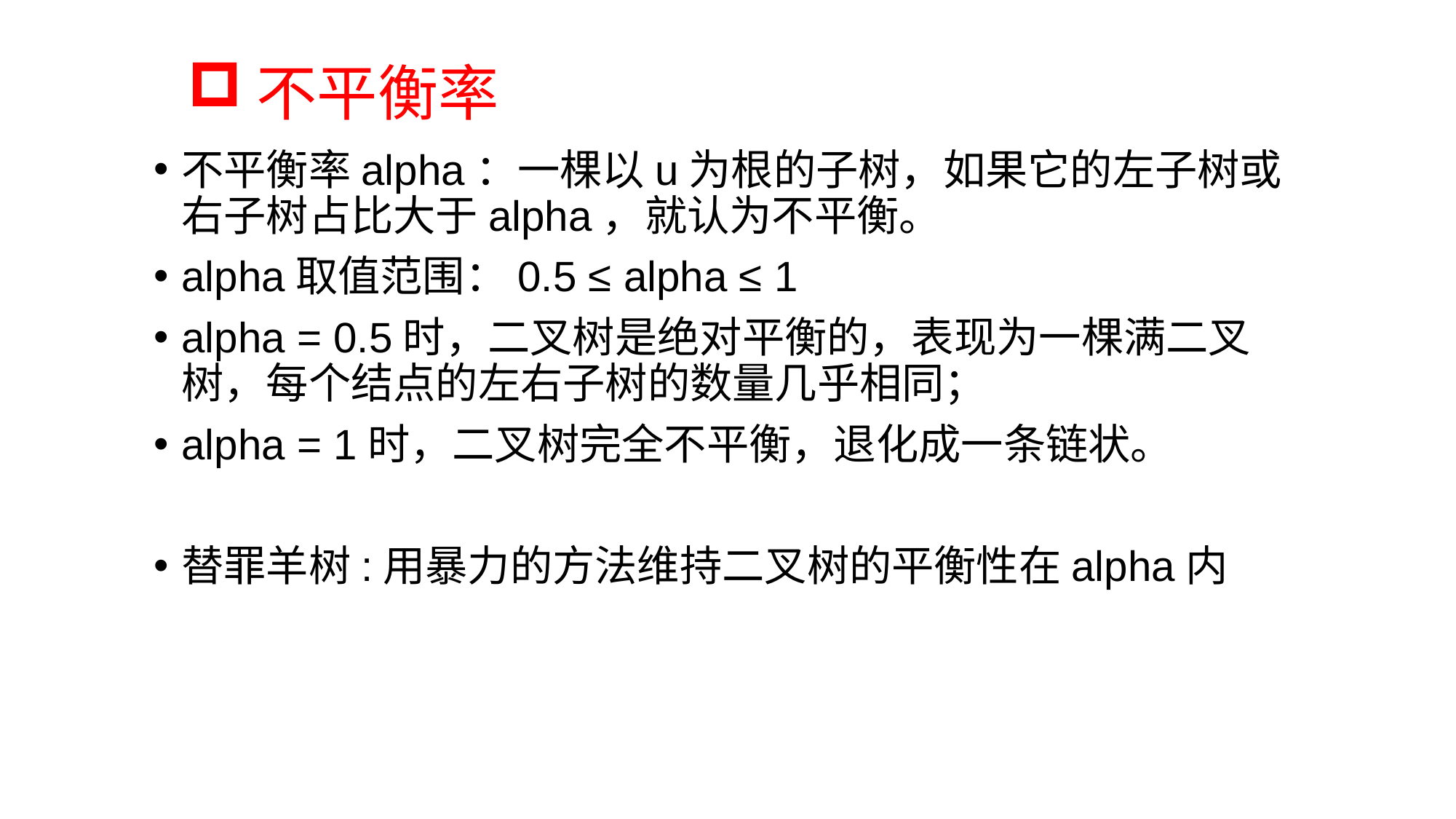

# 不平衡率
不平衡率alpha：一棵以u为根的子树，如果它的左子树或右子树占比大于alpha，就认为不平衡。
alpha取值范围：0.5 ≤ alpha ≤ 1
alpha = 0.5时，二叉树是绝对平衡的，表现为一棵满二叉树，每个结点的左右子树的数量几乎相同；
alpha = 1时，二叉树完全不平衡，退化成一条链状。

替罪羊树:用暴力的方法维持二叉树的平衡性在alpha内